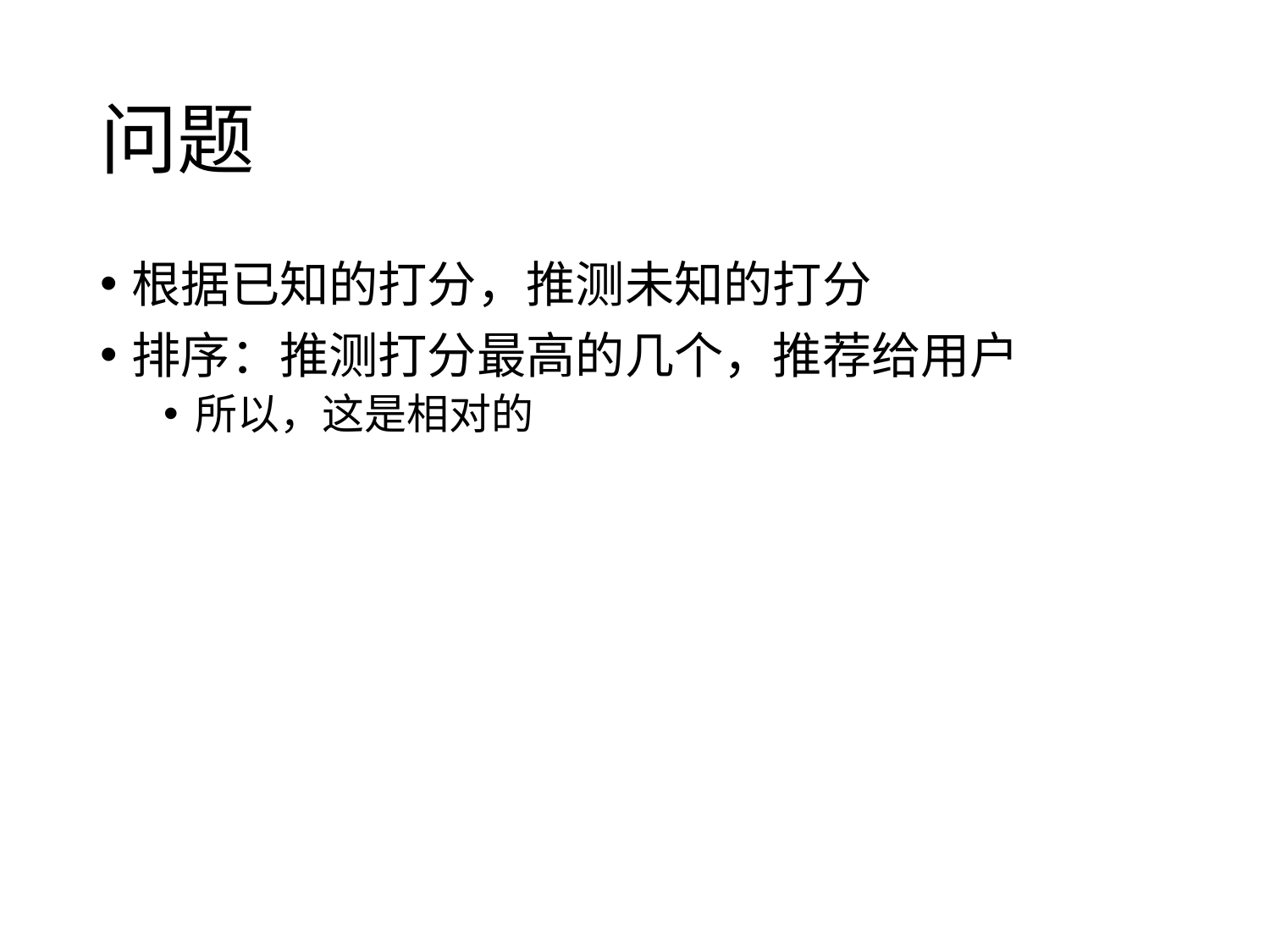

# 问题
根据已知的打分，推测未知的打分
排序：推测打分最高的几个，推荐给用户
所以，这是相对的